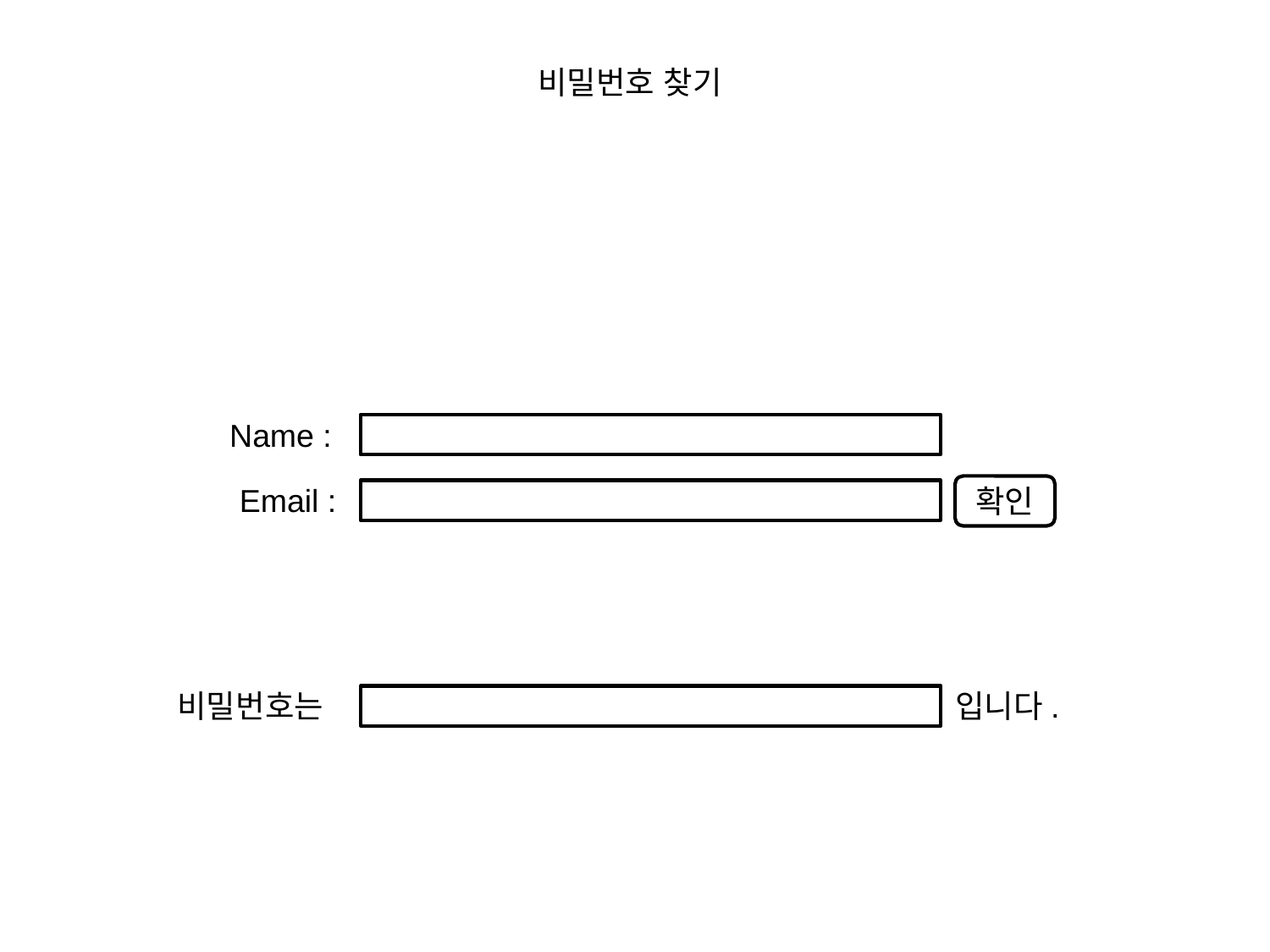

비밀번호 찾기
Name :

Email :
확인

입니다.
비밀번호는